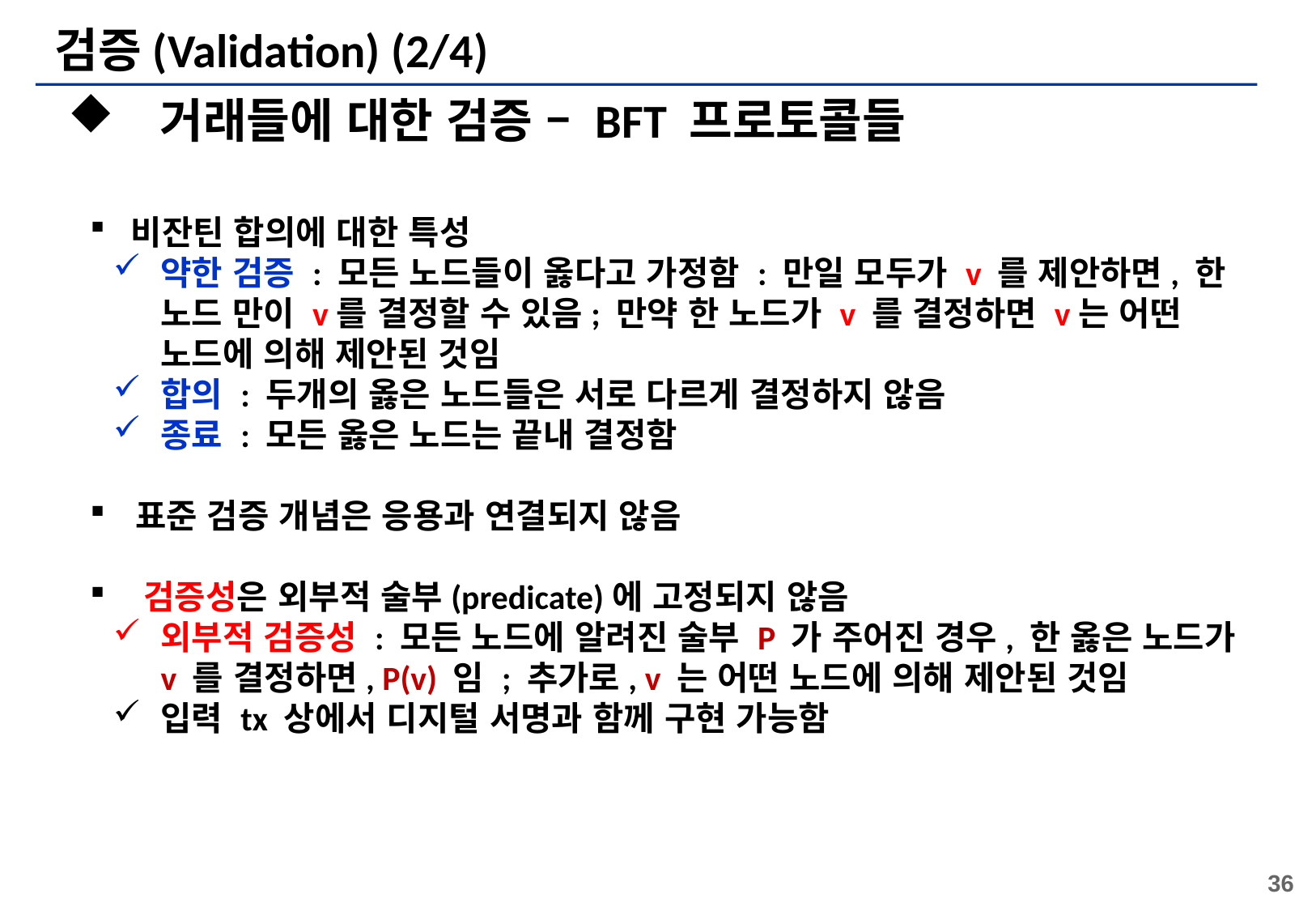

# 검증(Validation) (2/4)
 거래들에 대한 검증 – BFT 프로토콜들

 비잔틴 합의에 대한 특성
약한 검증 : 모든 노드들이 옳다고 가정함 : 만일 모두가 v 를 제안하면, 한 노드 만이 v를 결정할 수 있음; 만약 한 노드가 v 를 결정하면 v는 어떤 노드에 의해 제안된 것임
합의 : 두개의 옳은 노드들은 서로 다르게 결정하지 않음
종료 : 모든 옳은 노드는 끝내 결정함

표준 검증 개념은 응용과 연결되지 않음

 검증성은 외부적 술부(predicate)에 고정되지 않음
외부적 검증성 : 모든 노드에 알려진 술부 P 가 주어진 경우, 한 옳은 노드가 v 를 결정하면, P(v) 임 ; 추가로, v 는 어떤 노드에 의해 제안된 것임
입력 tx 상에서 디지털 서명과 함께 구현 가능함